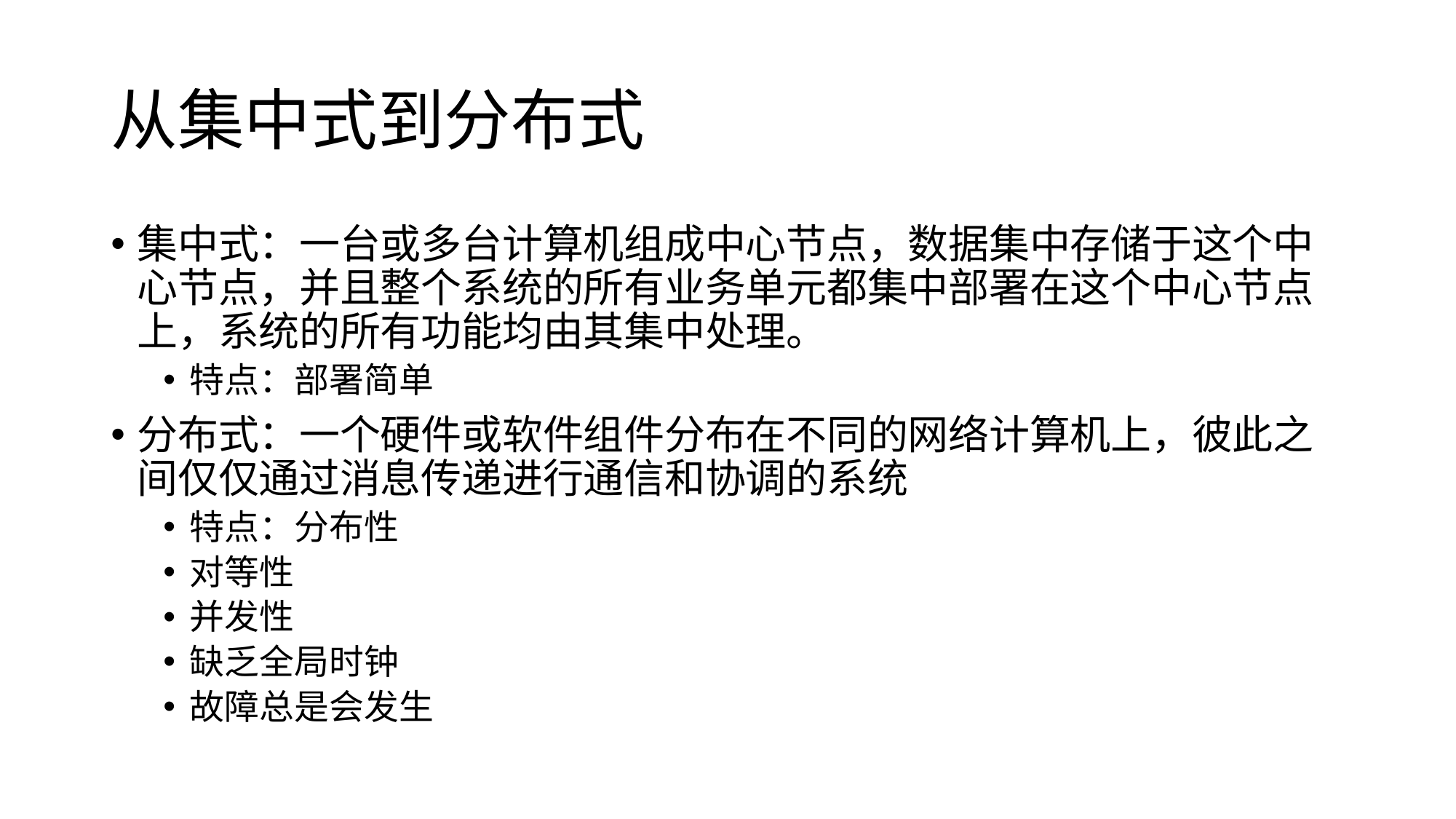

# 从集中式到分布式
集中式：一台或多台计算机组成中心节点，数据集中存储于这个中心节点，并且整个系统的所有业务单元都集中部署在这个中心节点上，系统的所有功能均由其集中处理。
特点：部署简单
分布式：一个硬件或软件组件分布在不同的网络计算机上，彼此之间仅仅通过消息传递进行通信和协调的系统
特点：分布性
对等性
并发性
缺乏全局时钟
故障总是会发生